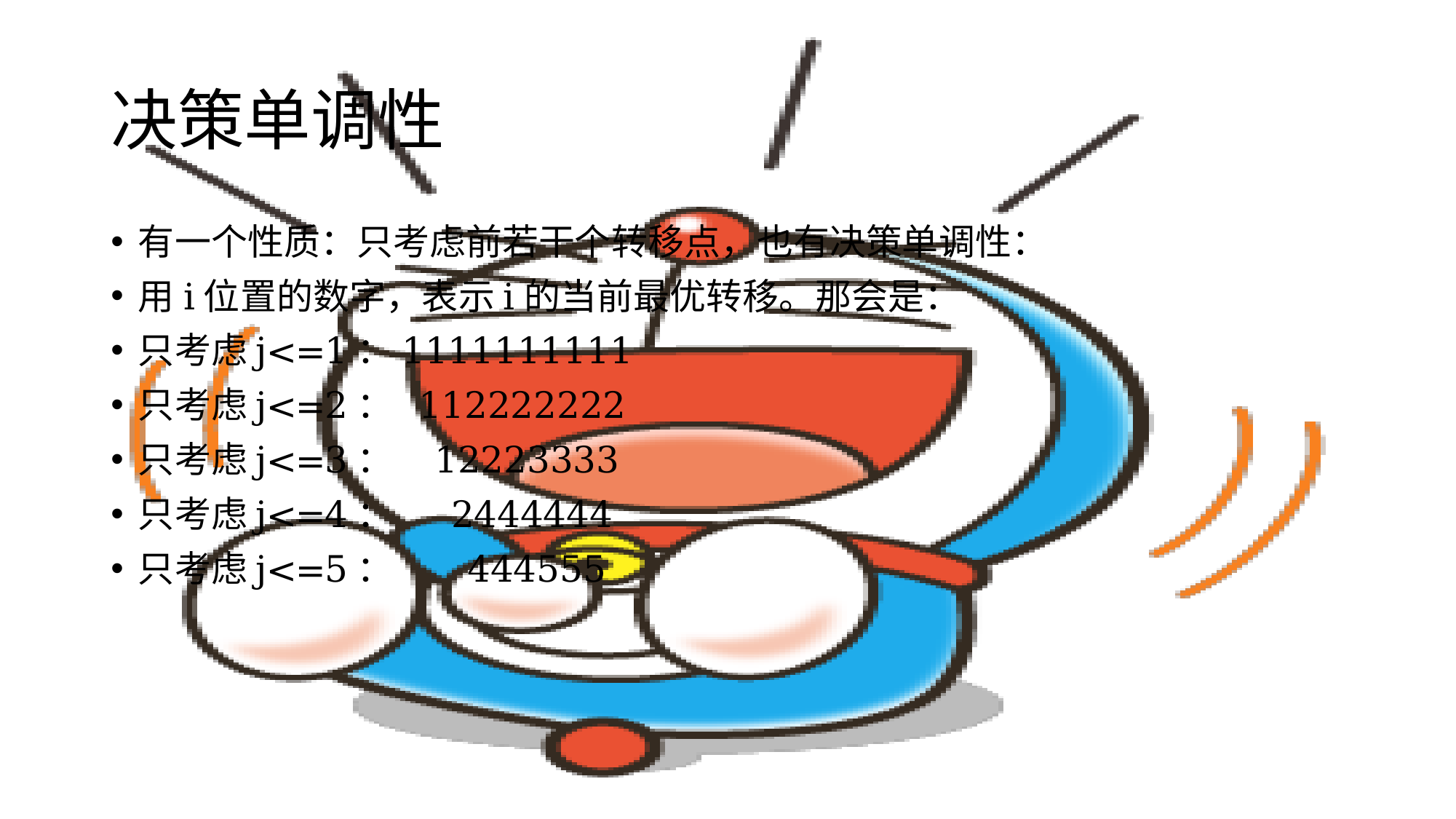

# 决策单调性
有一个性质：只考虑前若干个转移点，也有决策单调性：
用i位置的数字，表示i的当前最优转移。那会是：
只考虑j<=1：1111111111
只考虑j<=2：  112222222
只考虑j<=3：    12223333
只考虑j<=4：      2444444
只考虑j<=5：        444555